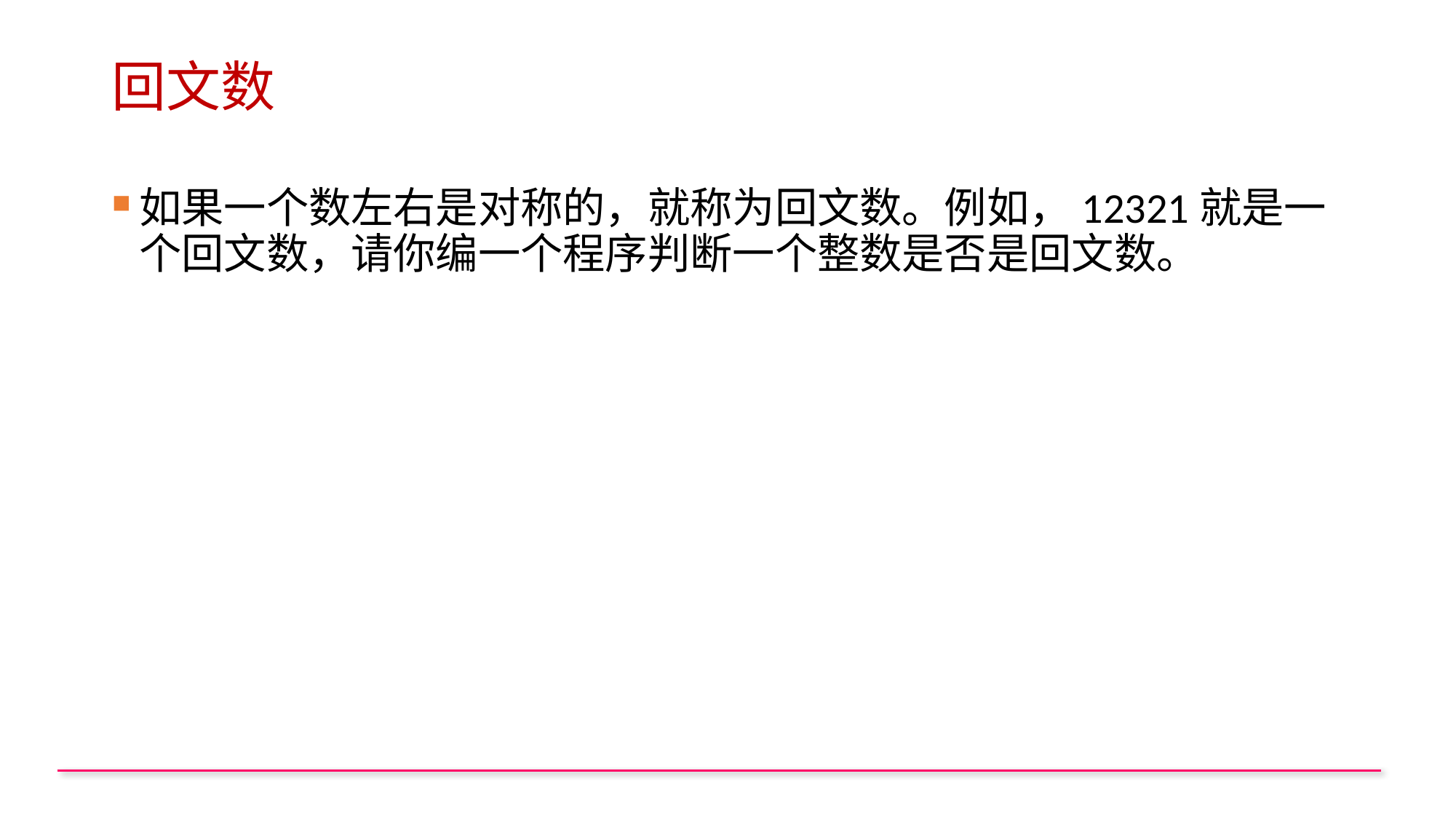

# 回文数
如果一个数左右是对称的，就称为回文数。例如，12321就是一个回文数，请你编一个程序判断一个整数是否是回文数。